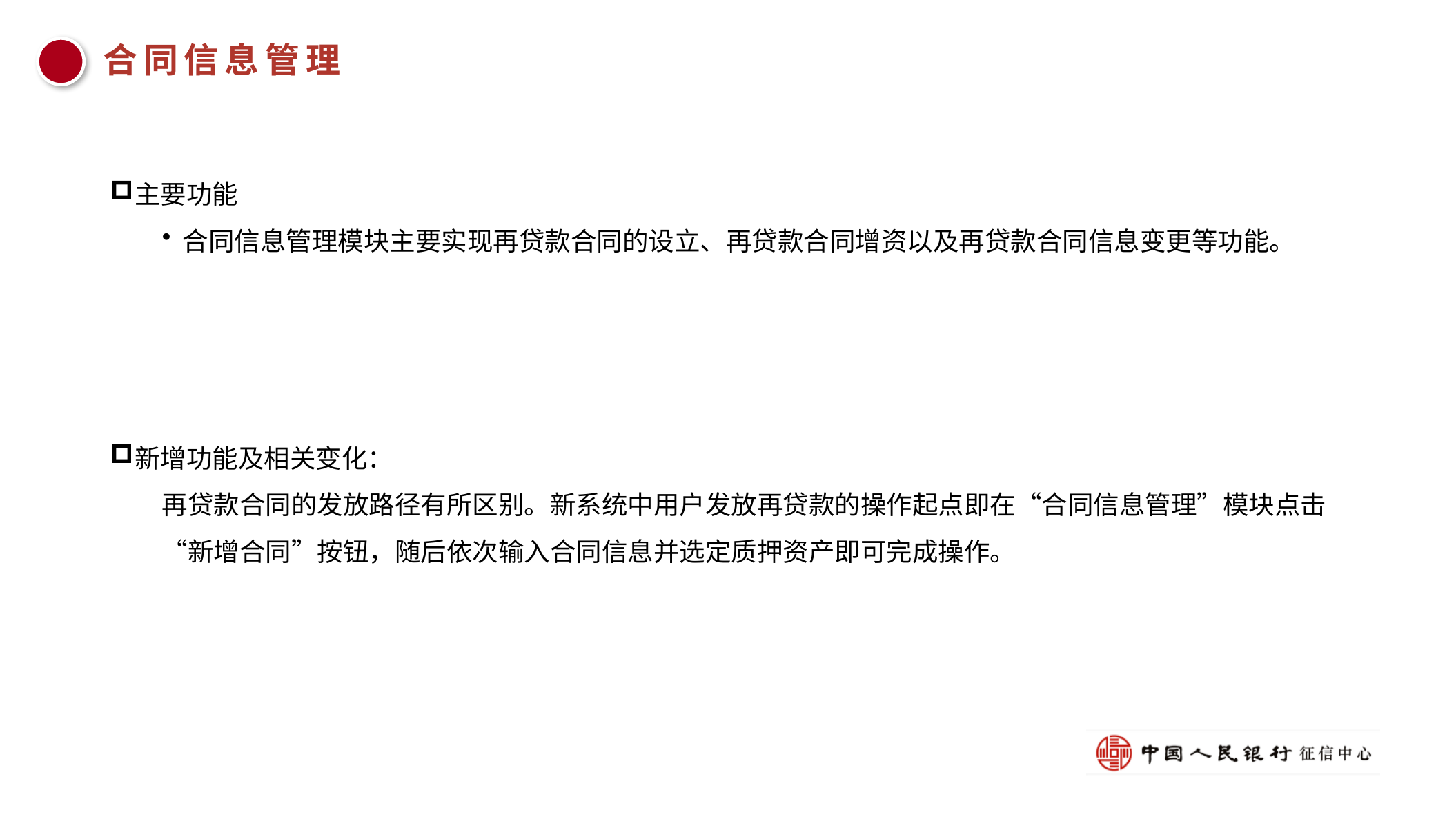

合同信息管理
主要功能
合同信息管理模块主要实现再贷款合同的设立、再贷款合同增资以及再贷款合同信息变更等功能。

新增功能及相关变化：
再贷款合同的发放路径有所区别。新系统中用户发放再贷款的操作起点即在“合同信息管理”模块点击“新增合同”按钮，随后依次输入合同信息并选定质押资产即可完成操作。